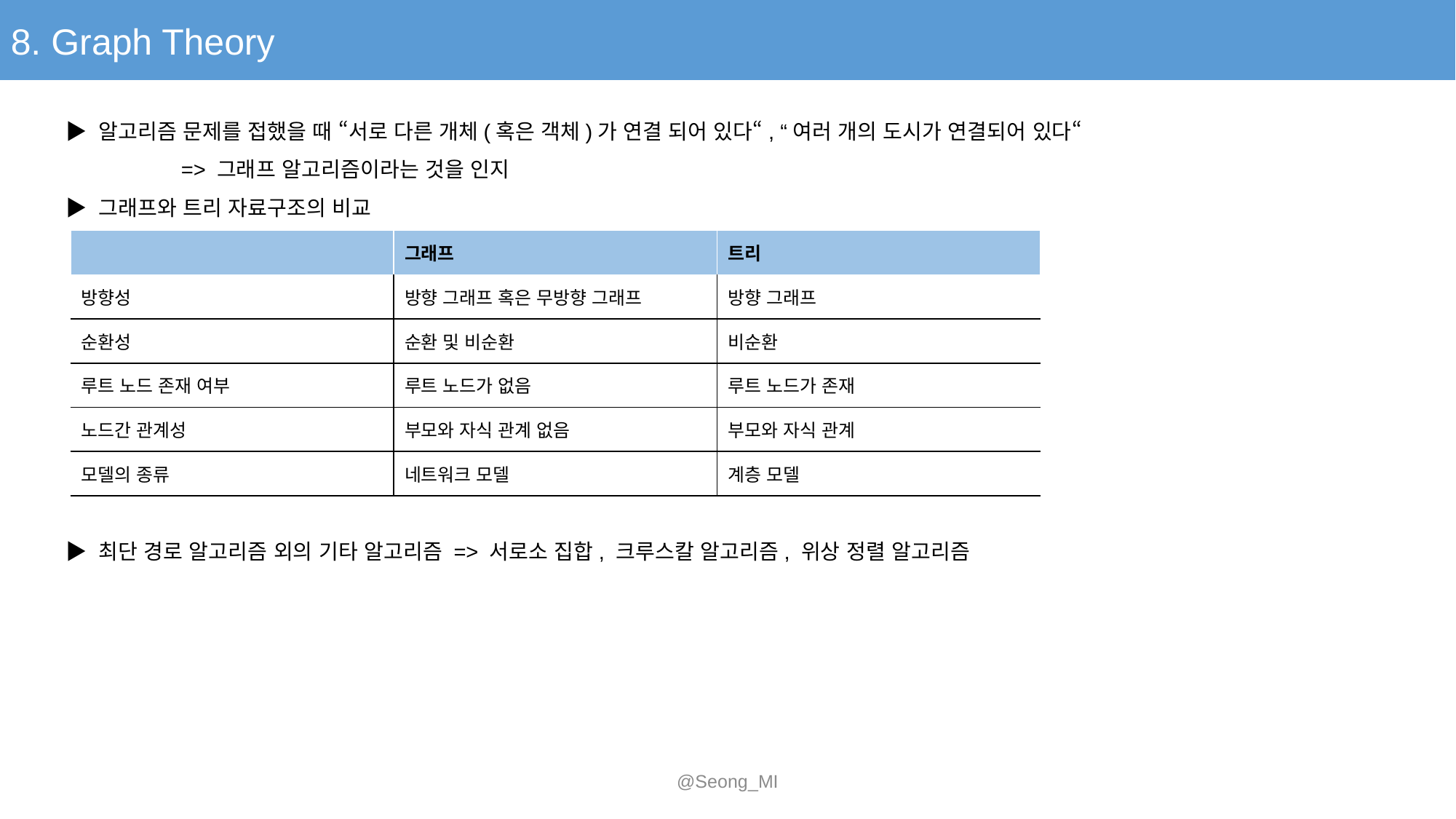

8. Graph Theory
▶ 알고리즘 문제를 접했을 때 “서로 다른 개체(혹은 객체)가 연결 되어 있다“, “여러 개의 도시가 연결되어 있다“
	 => 그래프 알고리즘이라는 것을 인지
▶ 그래프와 트리 자료구조의 비교

▶ 최단 경로 알고리즘 외의 기타 알고리즘 => 서로소 집합, 크루스칼 알고리즘, 위상 정렬 알고리즘
|  | 그래프 | 트리 |
| --- | --- | --- |
| 방향성 | 방향 그래프 혹은 무방향 그래프 | 방향 그래프 |
| 순환성 | 순환 및 비순환 | 비순환 |
| 루트 노드 존재 여부 | 루트 노드가 없음 | 루트 노드가 존재 |
| 노드간 관계성 | 부모와 자식 관계 없음 | 부모와 자식 관계 |
| 모델의 종류 | 네트워크 모델 | 계층 모델 |
@Seong_MI